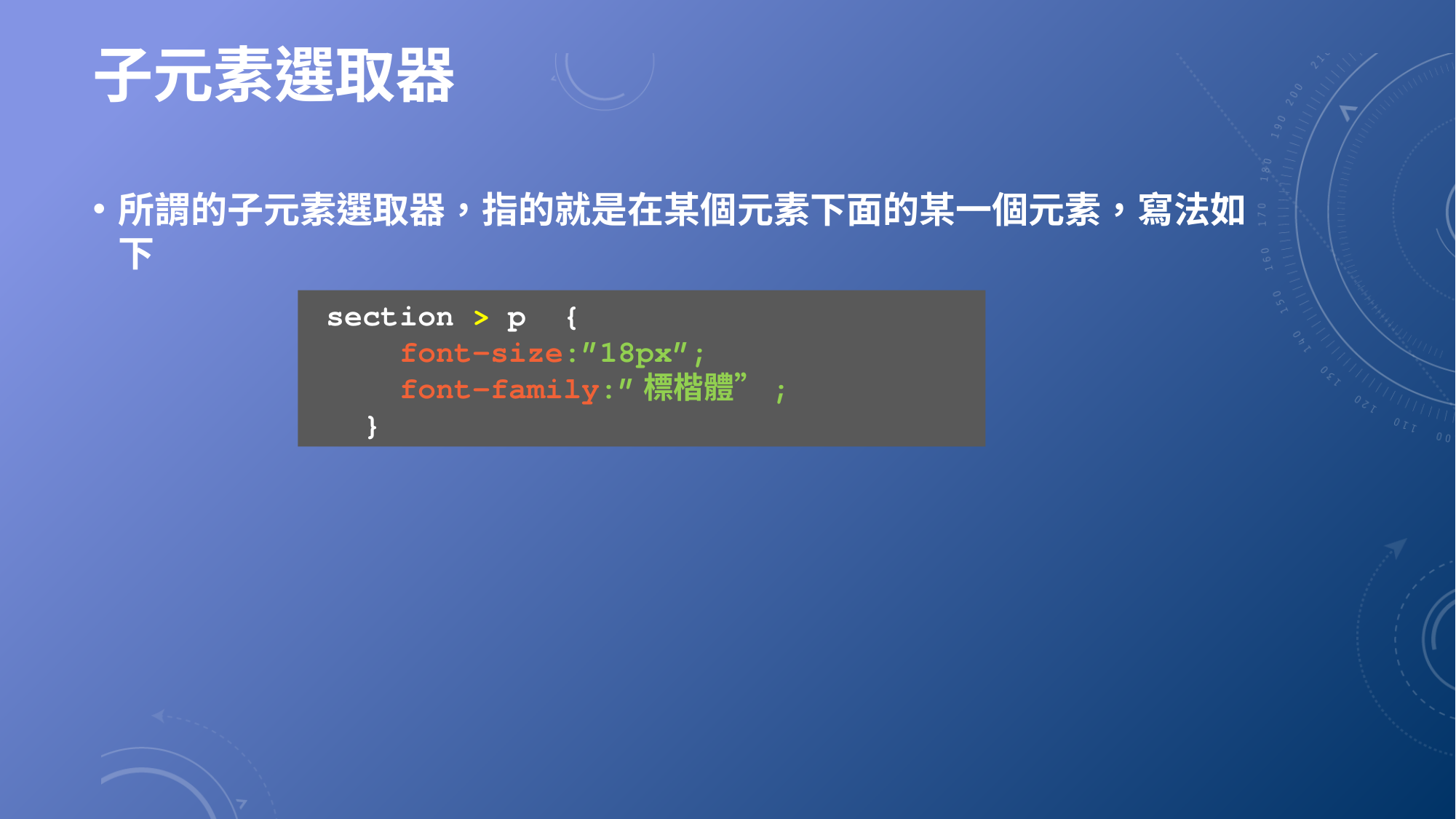

# 子元素選取器
所謂的子元素選取器，指的就是在某個元素下面的某一個元素，寫法如下
 section > p  {
     font-size:”18px”;
     font-family:”標楷體”;
   }